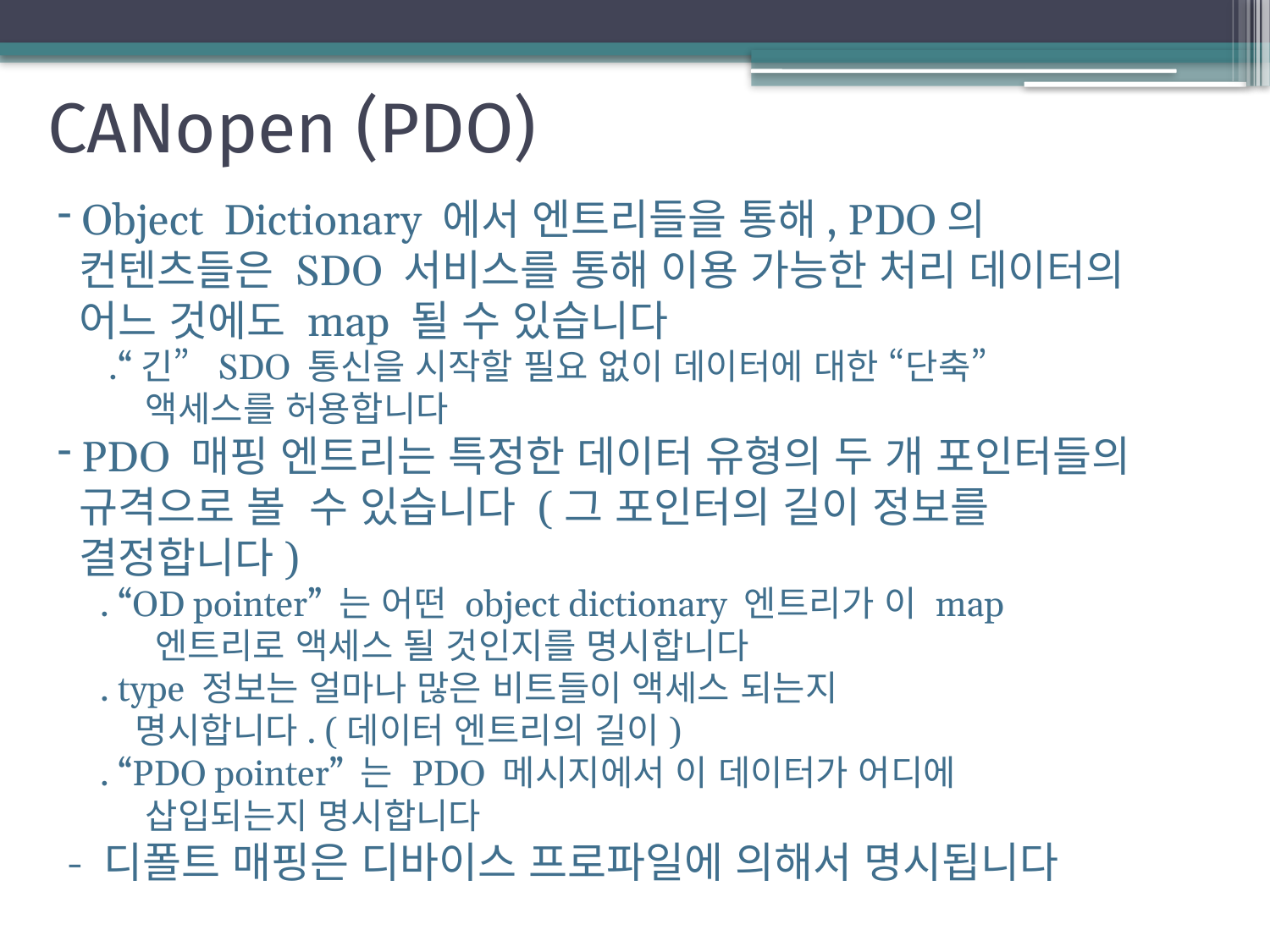

# CANopen (PDO)
 Object  Dictionary 에서 엔트리들을 통해, PDO의
 컨텐츠들은 SDO 서비스를 통해 이용 가능한 처리 데이터의
 어느 것에도 map 될 수 있습니다
      .“긴”  SDO 통신을 시작할 필요 없이 데이터에 대한 “단축”
        액세스를 허용합니다
 PDO 매핑 엔트리는 특정한 데이터 유형의 두 개 포인터들의
 규격으로 볼  수 있습니다 (그 포인터의 길이 정보를
 결정합니다)
     . “OD pointer” 는 어떤 object dictionary 엔트리가 이 map
         엔트리로 액세스 될 것인지를 명시합니다
     . type 정보는 얼마나 많은 비트들이 액세스 되는지
       명시합니다. (데이터 엔트리의 길이)
     . “PDO pointer” 는 PDO 메시지에서 이 데이터가 어디에
        삽입되는지 명시합니다
 - 디폴트 매핑은 디바이스 프로파일에 의해서 명시됩니다